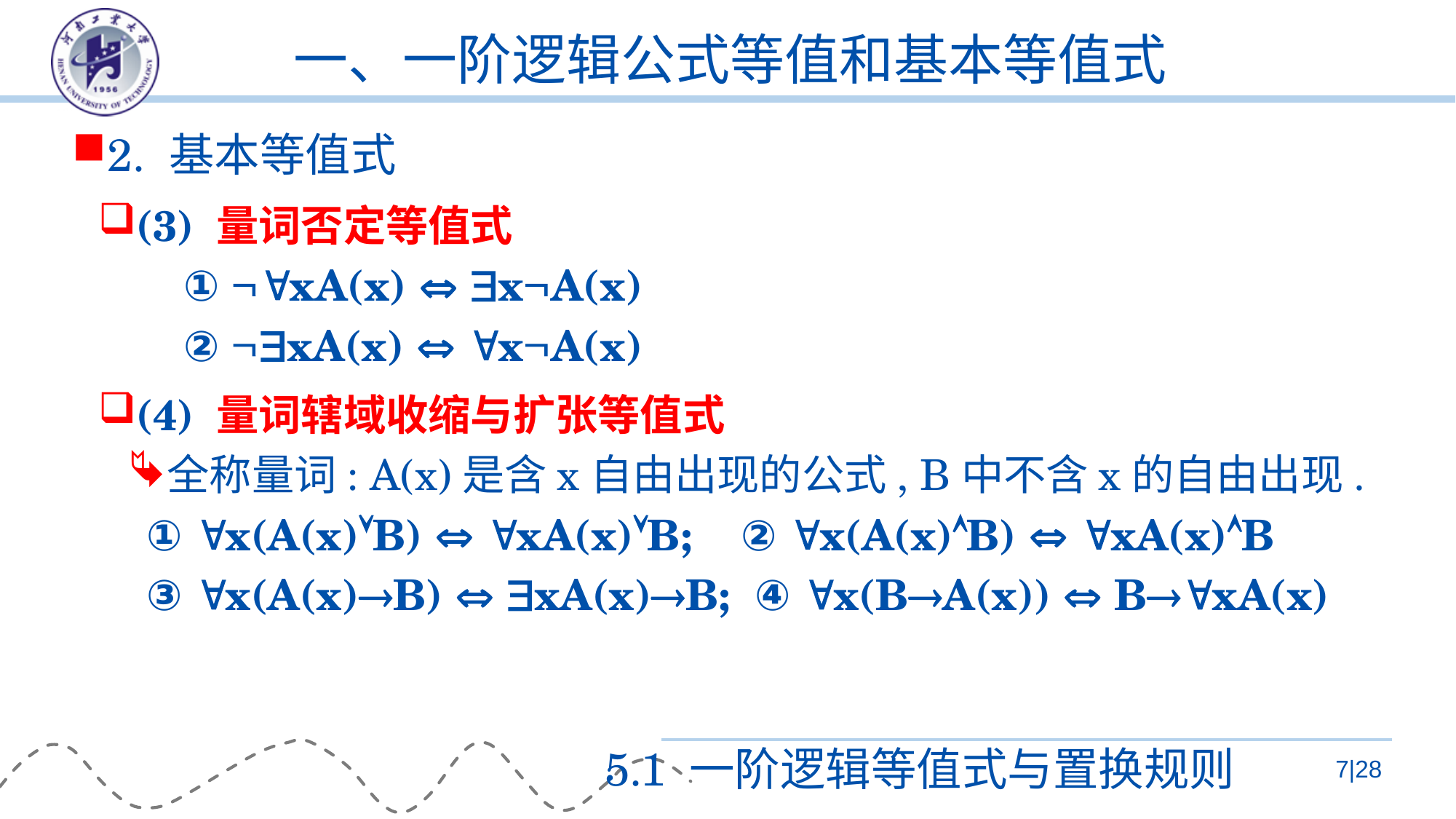

# 一、一阶逻辑公式等值和基本等值式
2. 基本等值式
(3) 量词否定等值式
       ① ¬∀xA(x) ⇔ ∃x¬A(x)
       ② ¬∃xA(x) ⇔ ∀x¬A(x)
(4) 量词辖域收缩与扩张等值式
全称量词: A(x)是含x自由出现的公式, B中不含x的自由出现.
    ① ∀x(A(x)∨B) ⇔ ∀xA(x)∨B;    ② ∀x(A(x)∧B) ⇔ ∀xA(x)∧B
    ③ ∀x(A(x)→B) ⇔ ∃xA(x)→B;  ④ ∀x(B→A(x)) ⇔ B→∀xA(x)
5.1 一阶逻辑等值式与置换规则
7|28